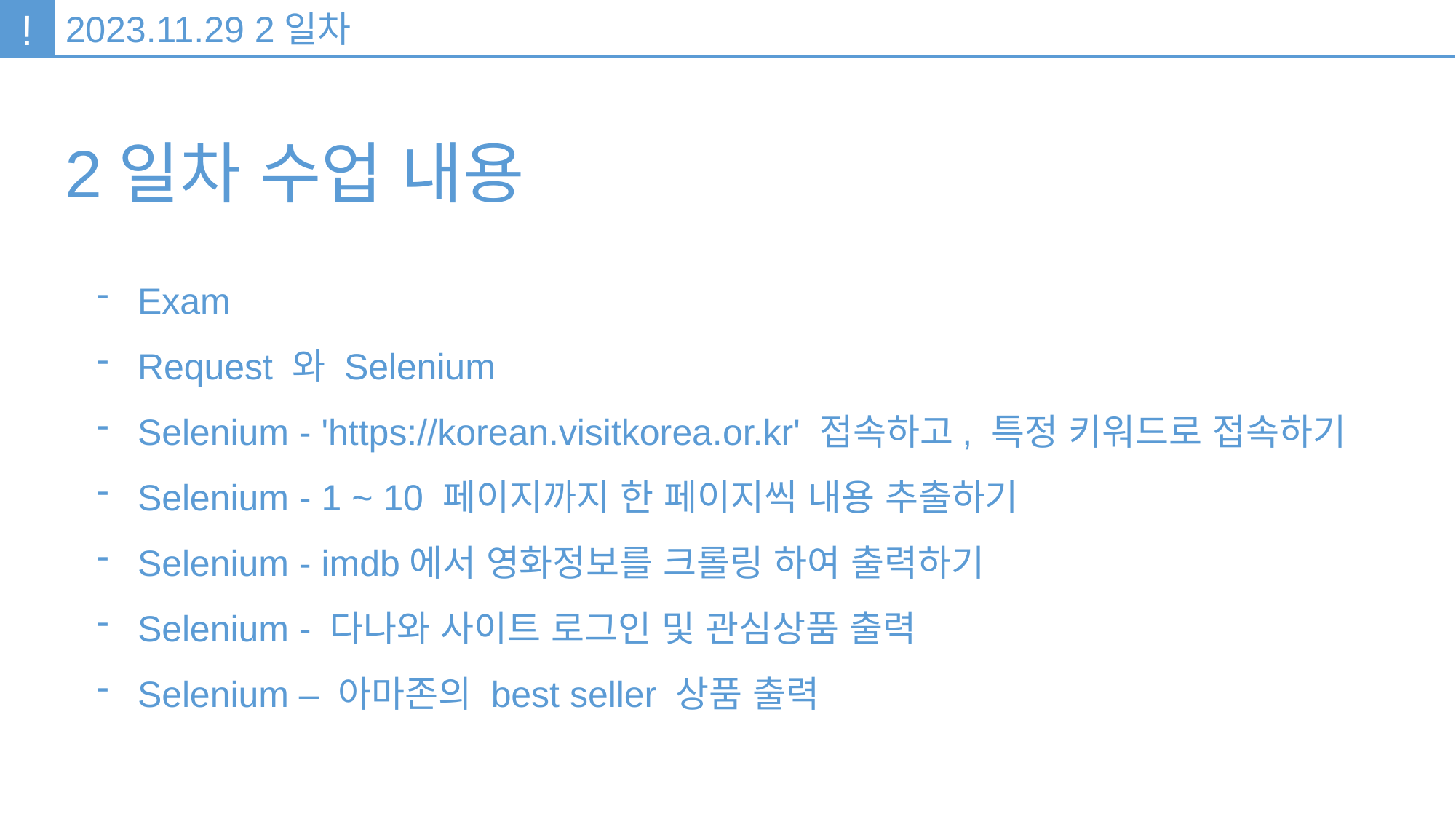

!
2023.11.29 2일차
2일차 수업 내용
Exam
Request 와 Selenium
Selenium - 'https://korean.visitkorea.or.kr' 접속하고, 특정 키워드로 접속하기
Selenium - 1 ~ 10 페이지까지 한 페이지씩 내용 추출하기
Selenium - imdb에서 영화정보를 크롤링 하여 출력하기
Selenium - 다나와 사이트 로그인 및 관심상품 출력
Selenium – 아마존의 best seller 상품 출력